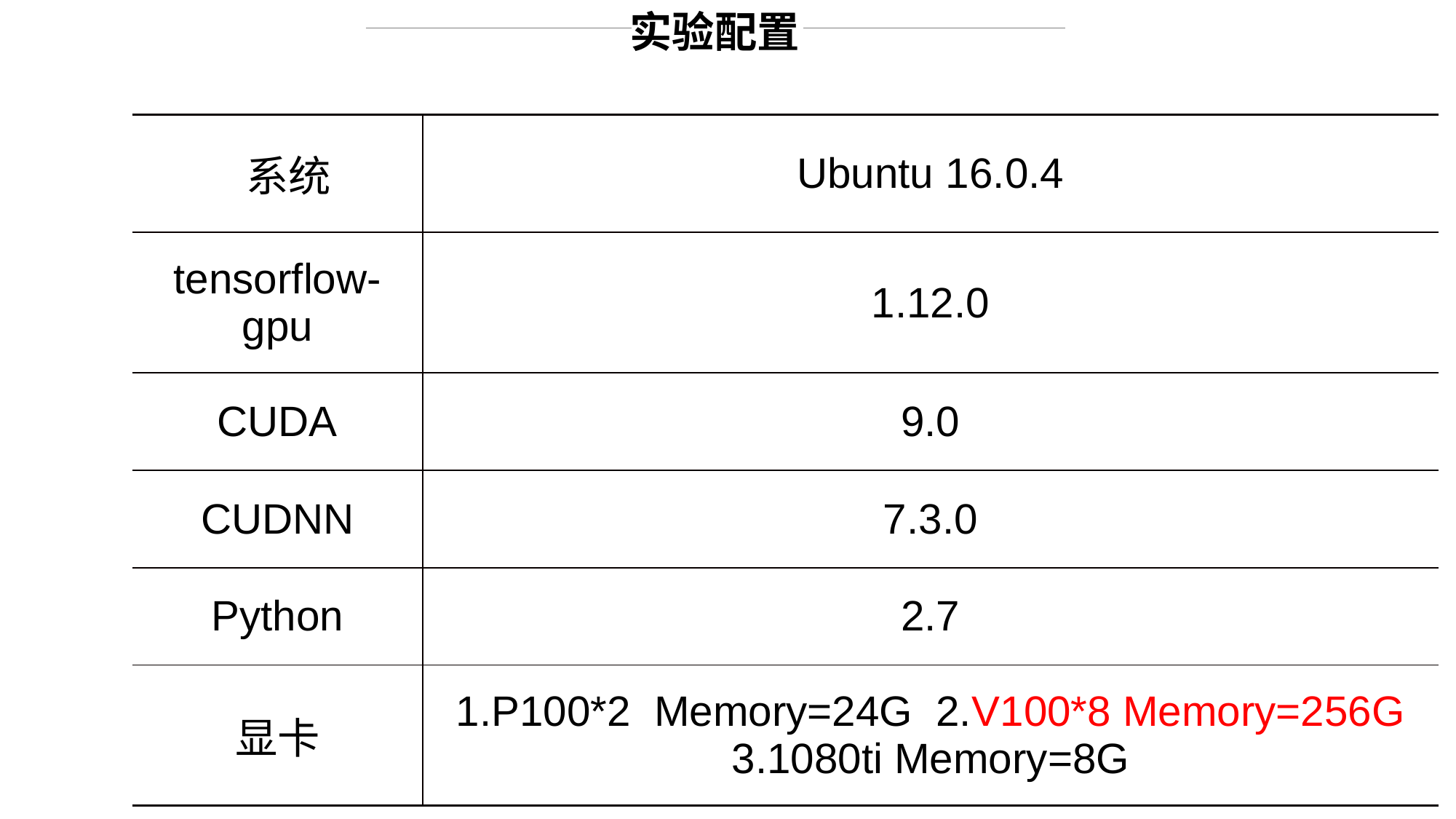

实验配置
| 系统 | Ubuntu 16.0.4 |
| --- | --- |
| tensorflow-gpu | 1.12.0 |
| CUDA | 9.0 |
| CUDNN | 7.3.0 |
| Python | 2.7 |
| 显卡 | 1.P100\*2 Memory=24G 2.V100\*8 Memory=256G 3.1080ti Memory=8G |